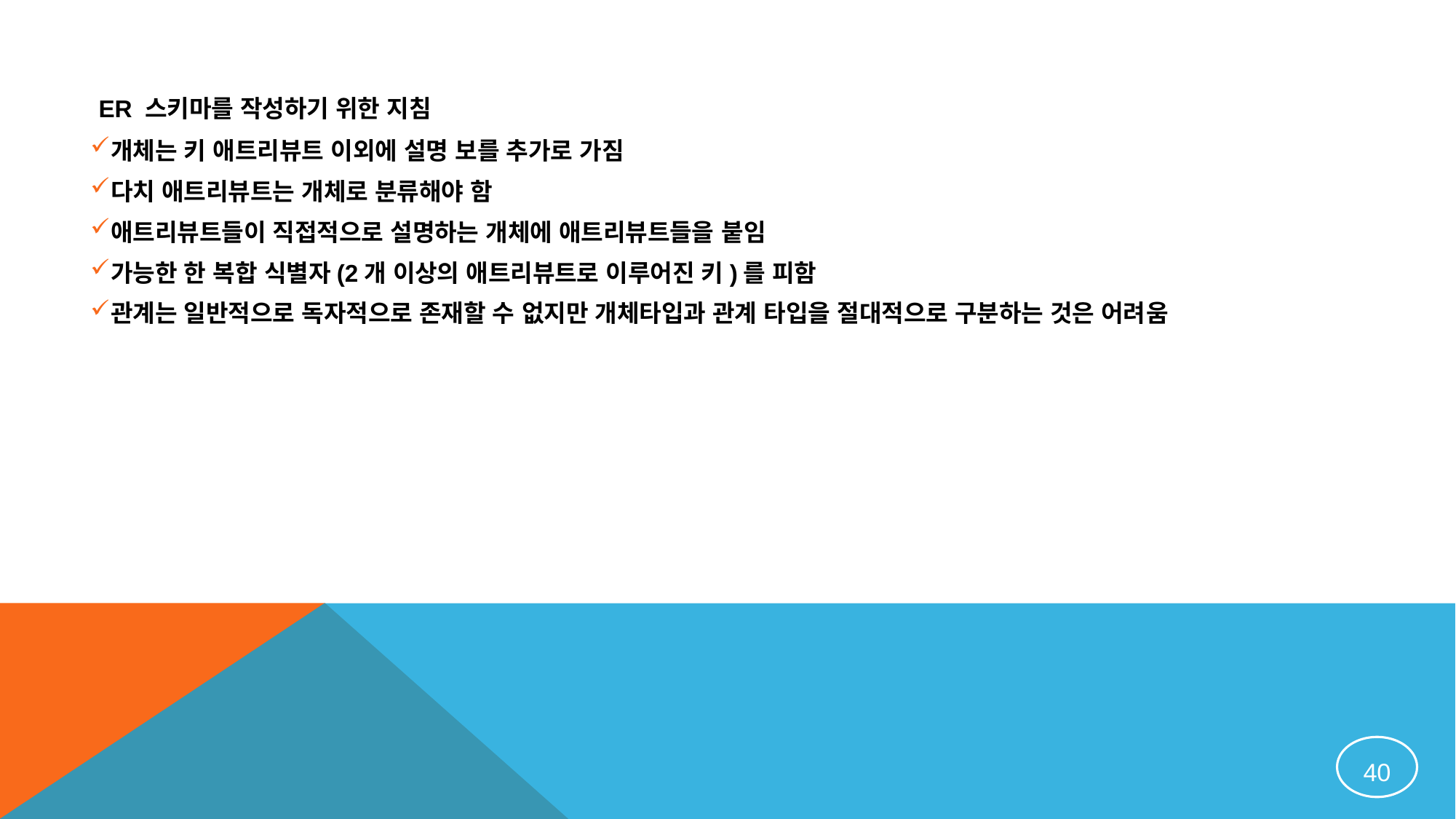

ER 스키마를 작성하기 위한 지침
개체는 키 애트리뷰트 이외에 설명 보를 추가로 가짐
다치 애트리뷰트는 개체로 분류해야 함
애트리뷰트들이 직접적으로 설명하는 개체에 애트리뷰트들을 붙임
가능한 한 복합 식별자(2개 이상의 애트리뷰트로 이루어진 키)를 피함
관계는 일반적으로 독자적으로 존재할 수 없지만 개체타입과 관계 타입을 절대적으로 구분하는 것은 어려움
40